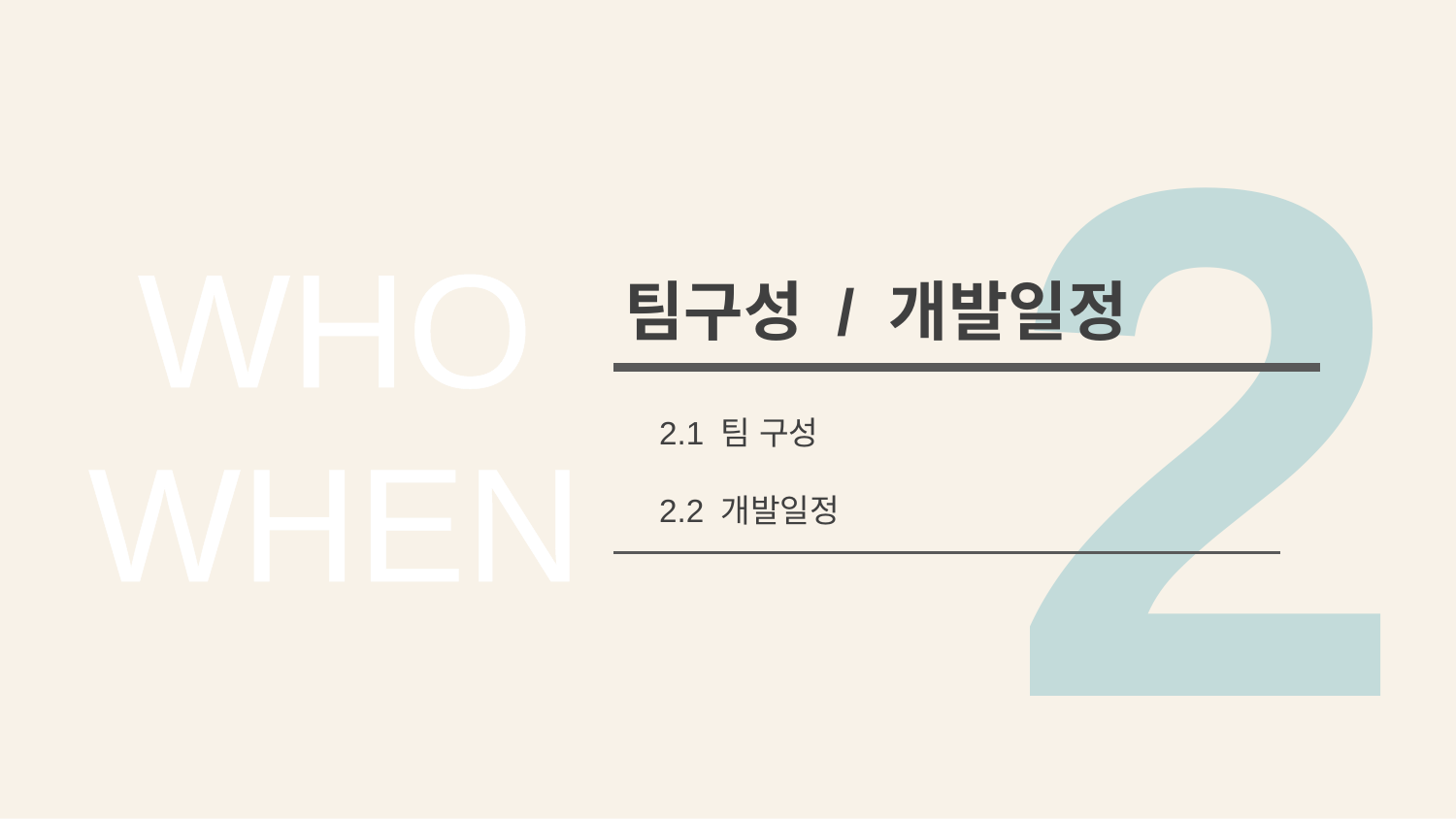

2
WHO
WHEN
팀구성 / 개발일정
2.1 팀 구성

2.2 개발일정